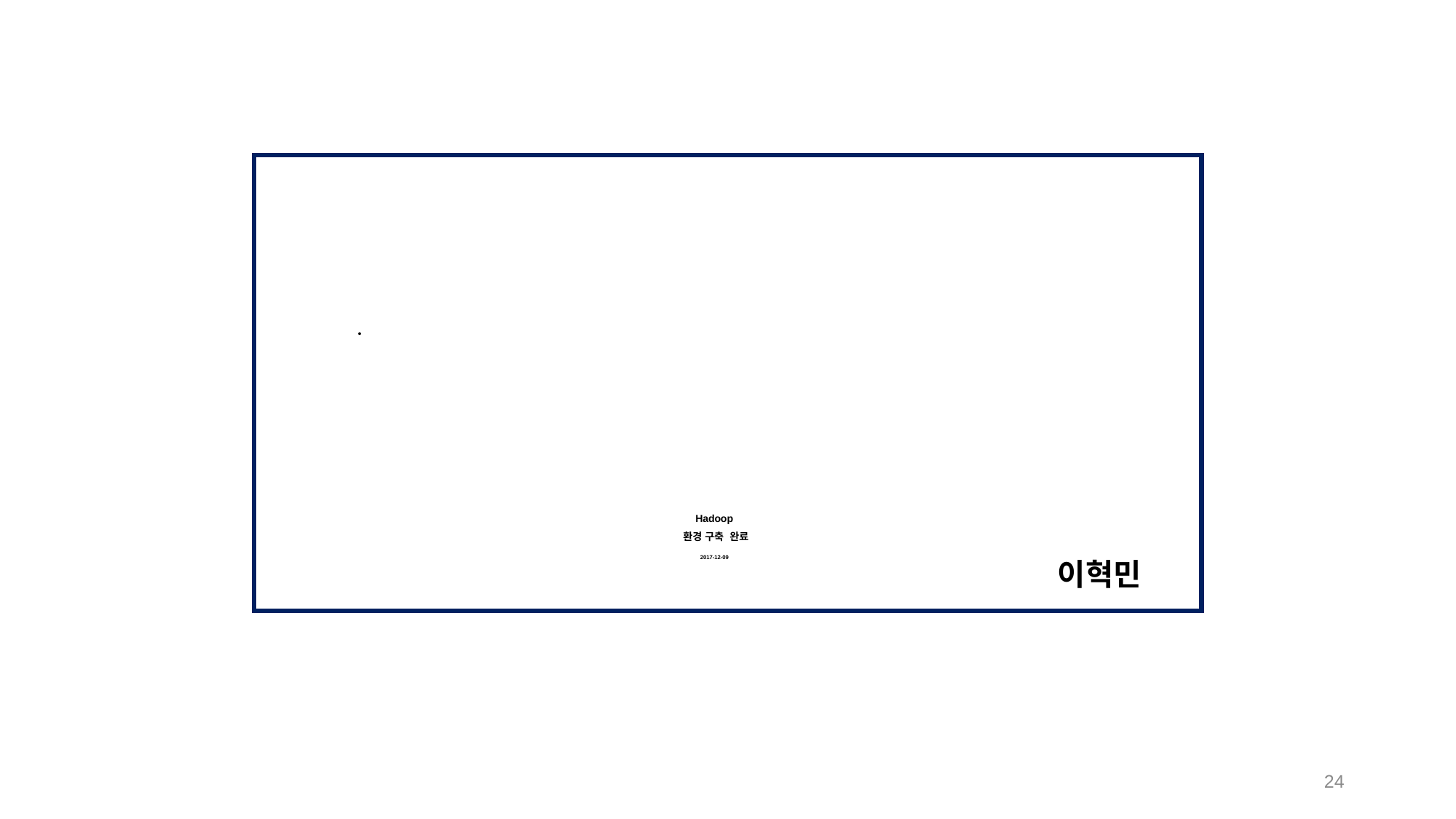

# Hadoop 환경 구축  완료 2017-12-09
이혁민
24